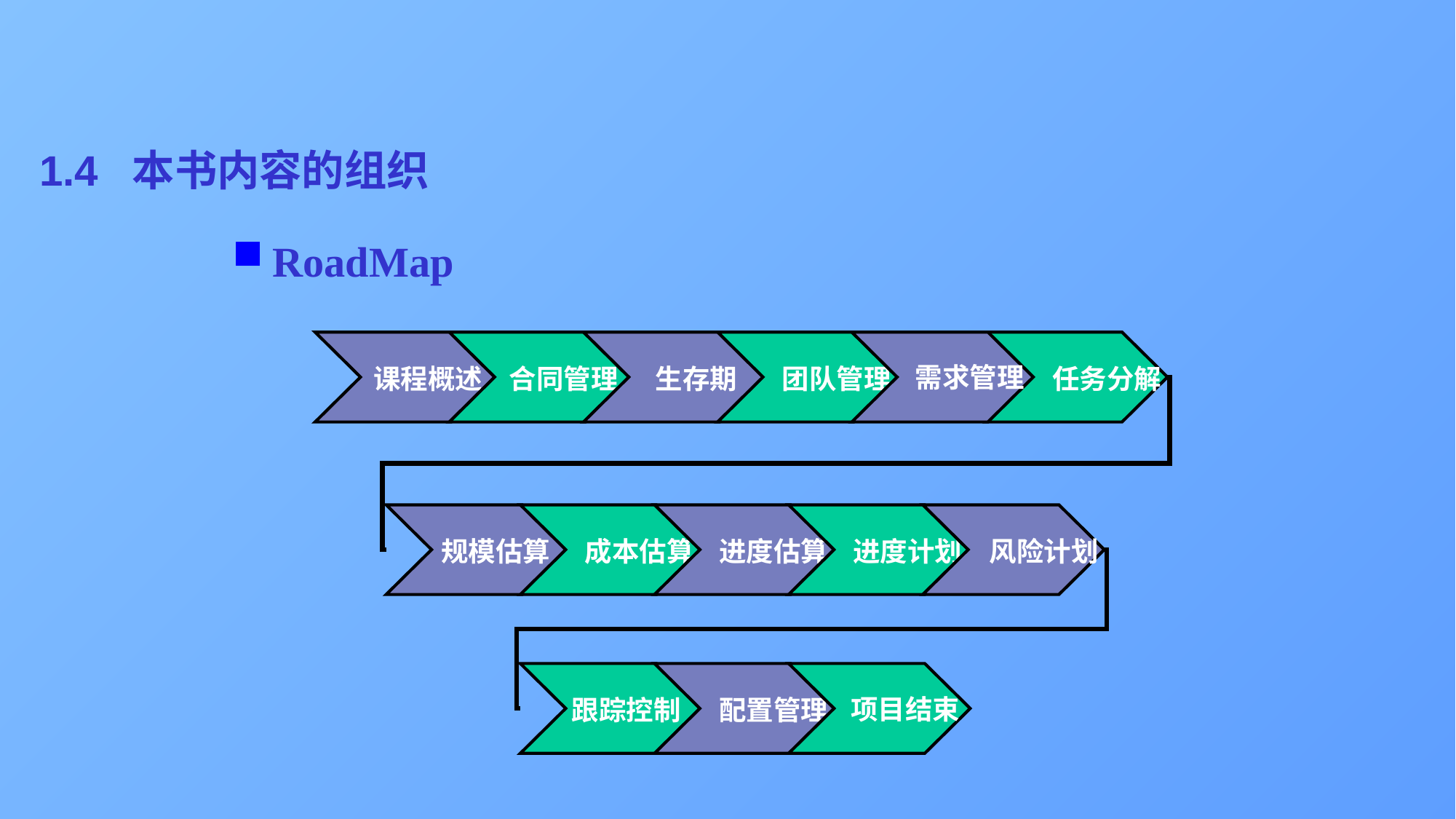

# 1.4  本书内容的组织
RoadMap
　　课程概述

      合同管理

　  生存期
　　团队管理
　　需求管理
　　任务分解
　  规模估算
　　成本估算
　　　　进度估算
　　进度计划
　　风险计划
　跟踪控制
　　配置管理
    　项目结束